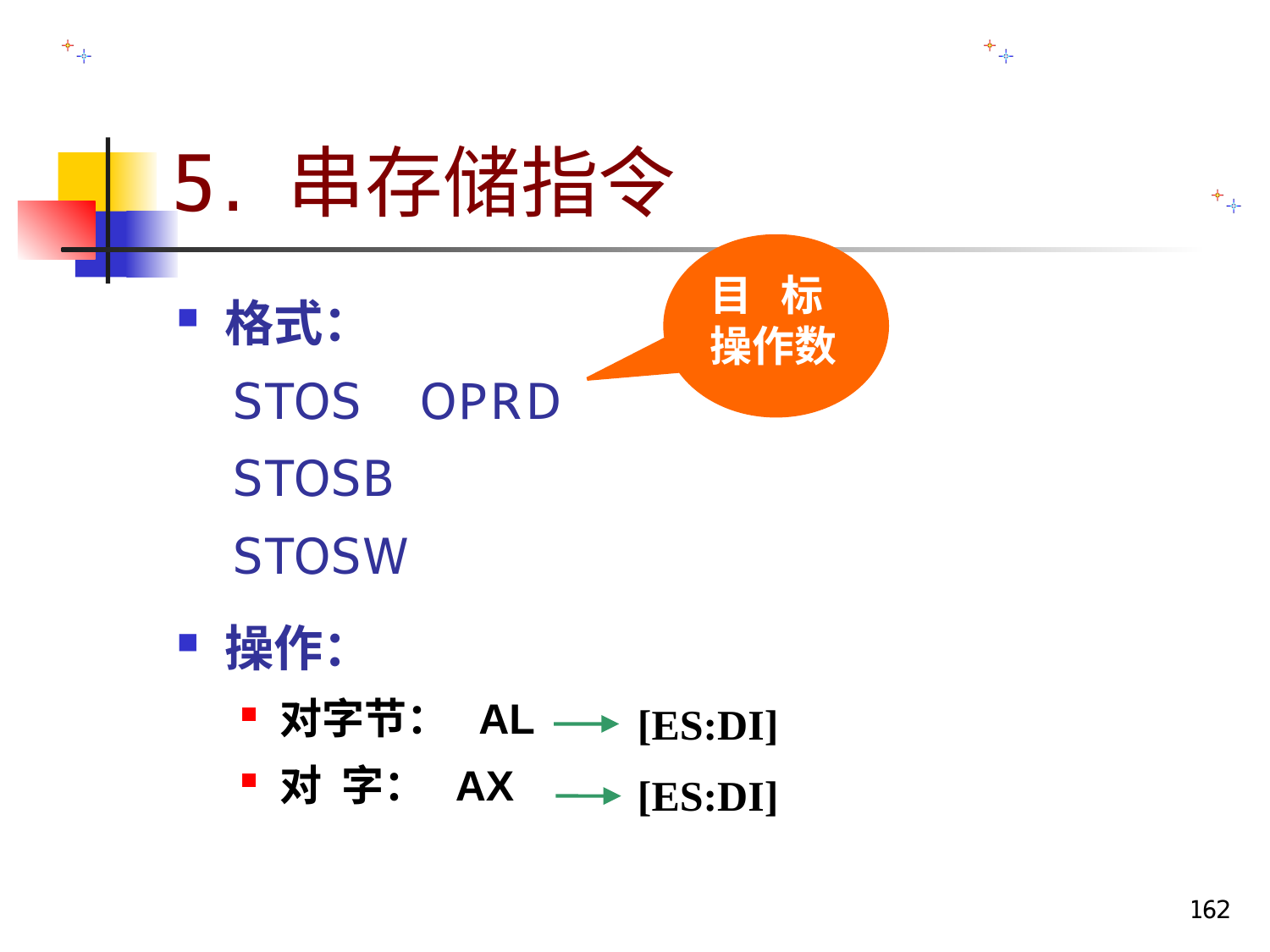

# 5. 串存储指令
目   标
操作数
格式：
    STOS    OPRD
    STOSB
    STOSW
操作：
对字节：  AL
对  字：  AX
[ES:DI]

[ES:DI]

162